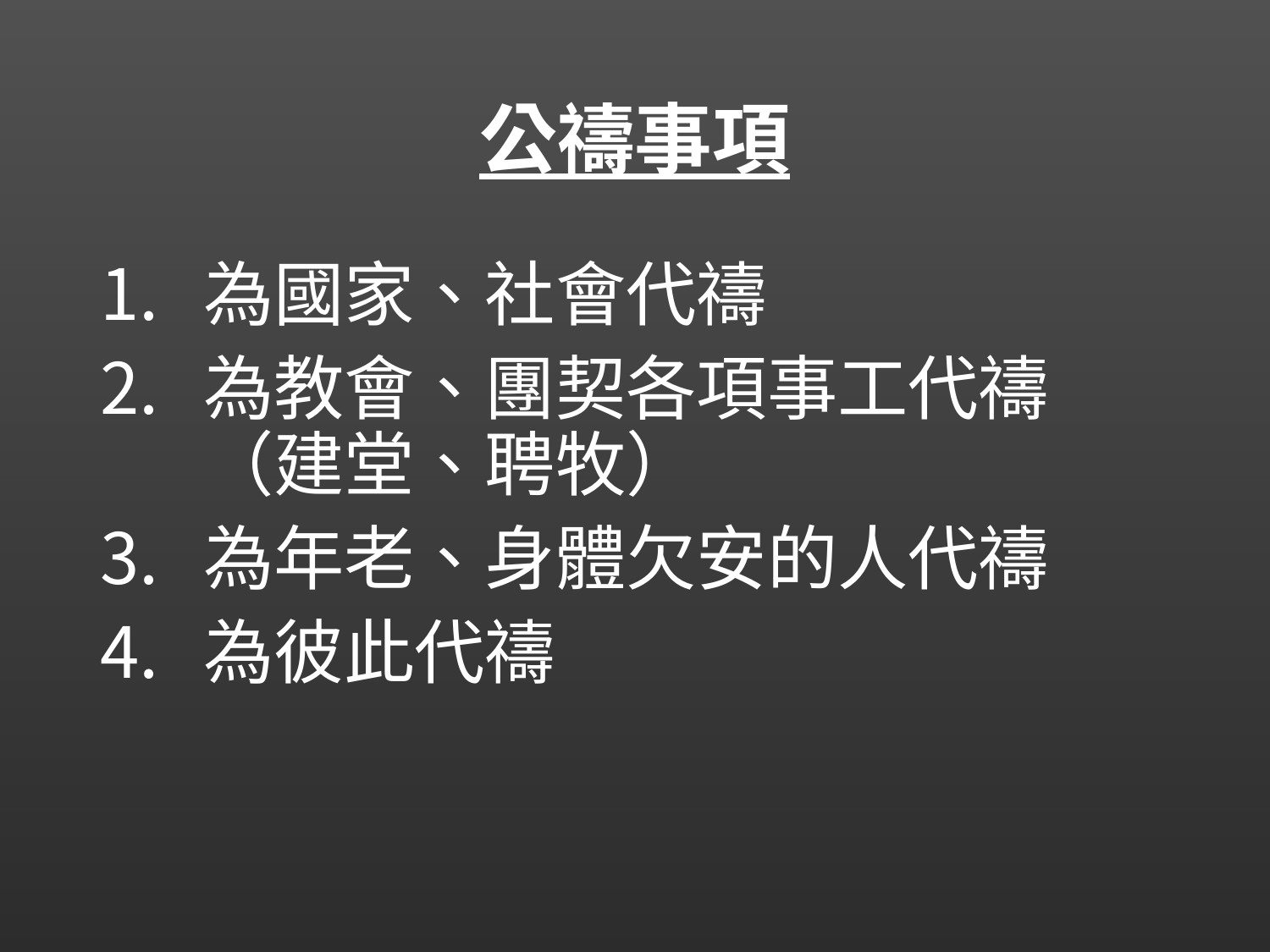

# 公禱事項
為國家、社會代禱
為教會、團契各項事工代禱
（建堂、聘牧）
為年老、身體欠安的人代禱
為彼此代禱